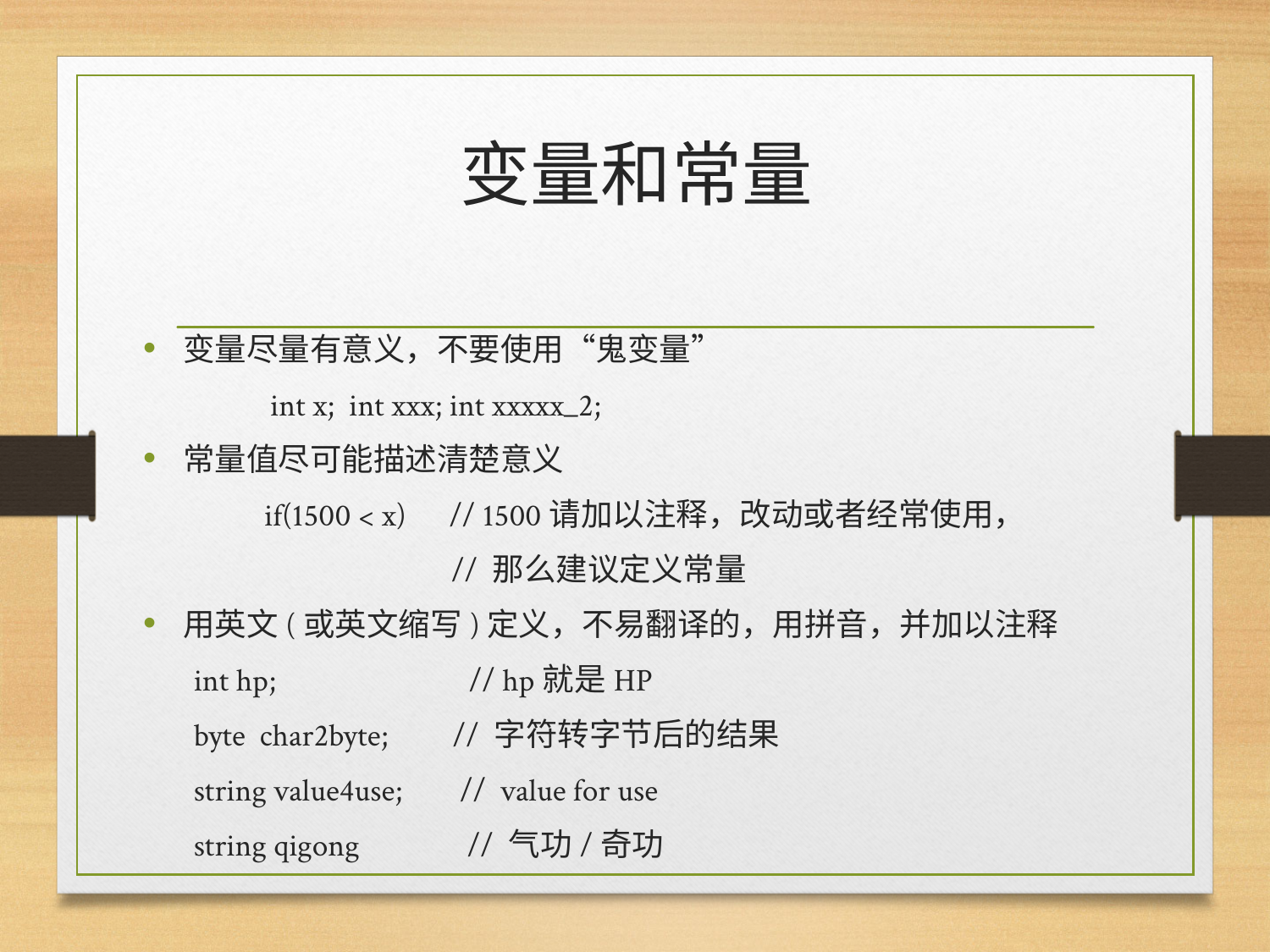

# 变量和常量
变量尽量有意义，不要使用“鬼变量”
	int x;  int xxx; int xxxxx_2;
常量值尽可能描述清楚意义
        if(1500 < x)      // 1500请加以注释，改动或者经常使用，
                                  // 那么建议定义常量
用英文(或英文缩写)定义，不易翻译的，用拼音，并加以注释
       int hp; 	          // hp就是HP
       byte  char2byte;         // 字符转字节后的结果
       string value4use;        //  value for use
       string qigong               // 气功/奇功